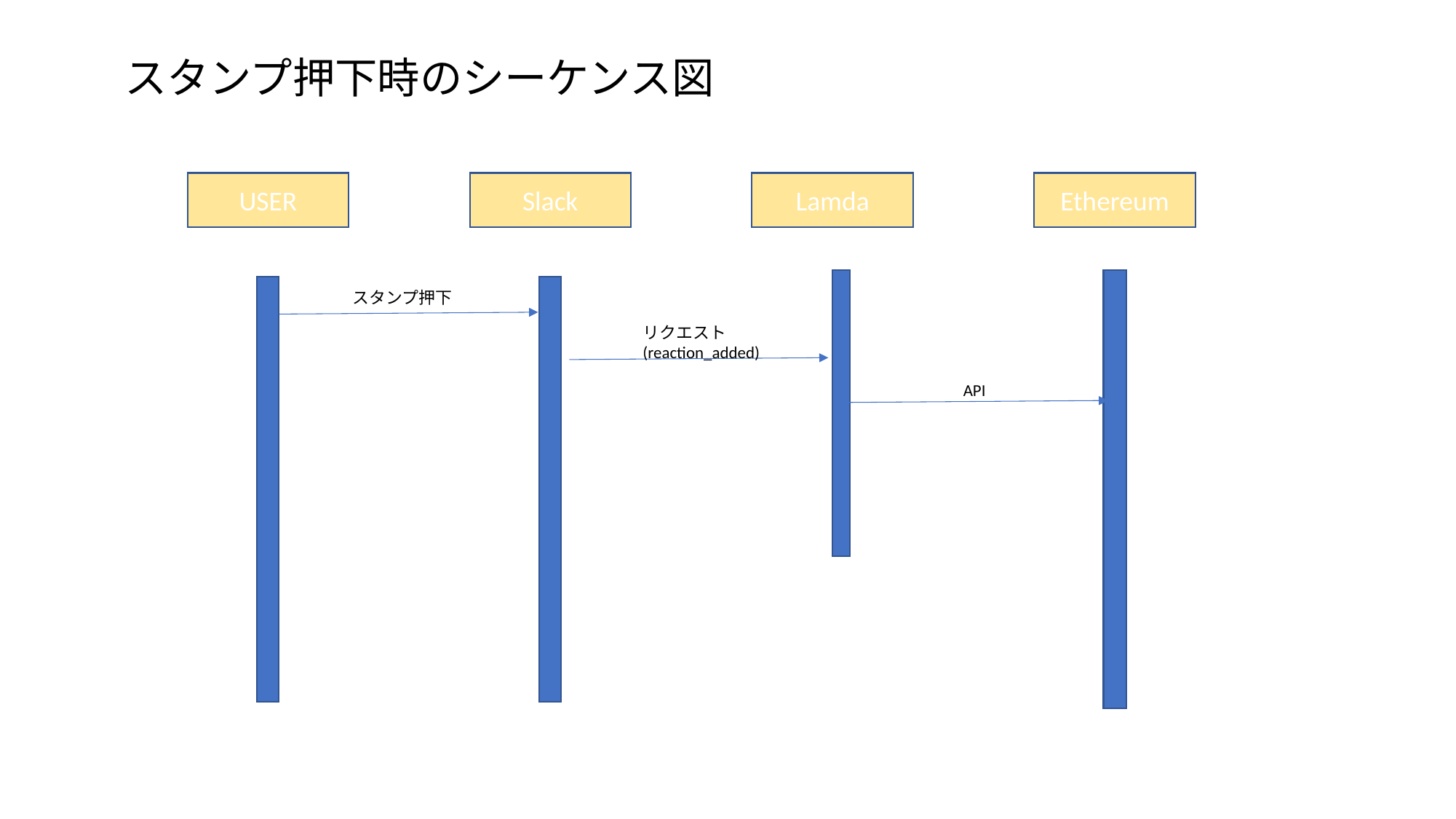

スタンプ押下時のシーケンス図
USER
Slack
Lamda
Ethereum

スタンプ押下
リクエスト(reaction_added)
API